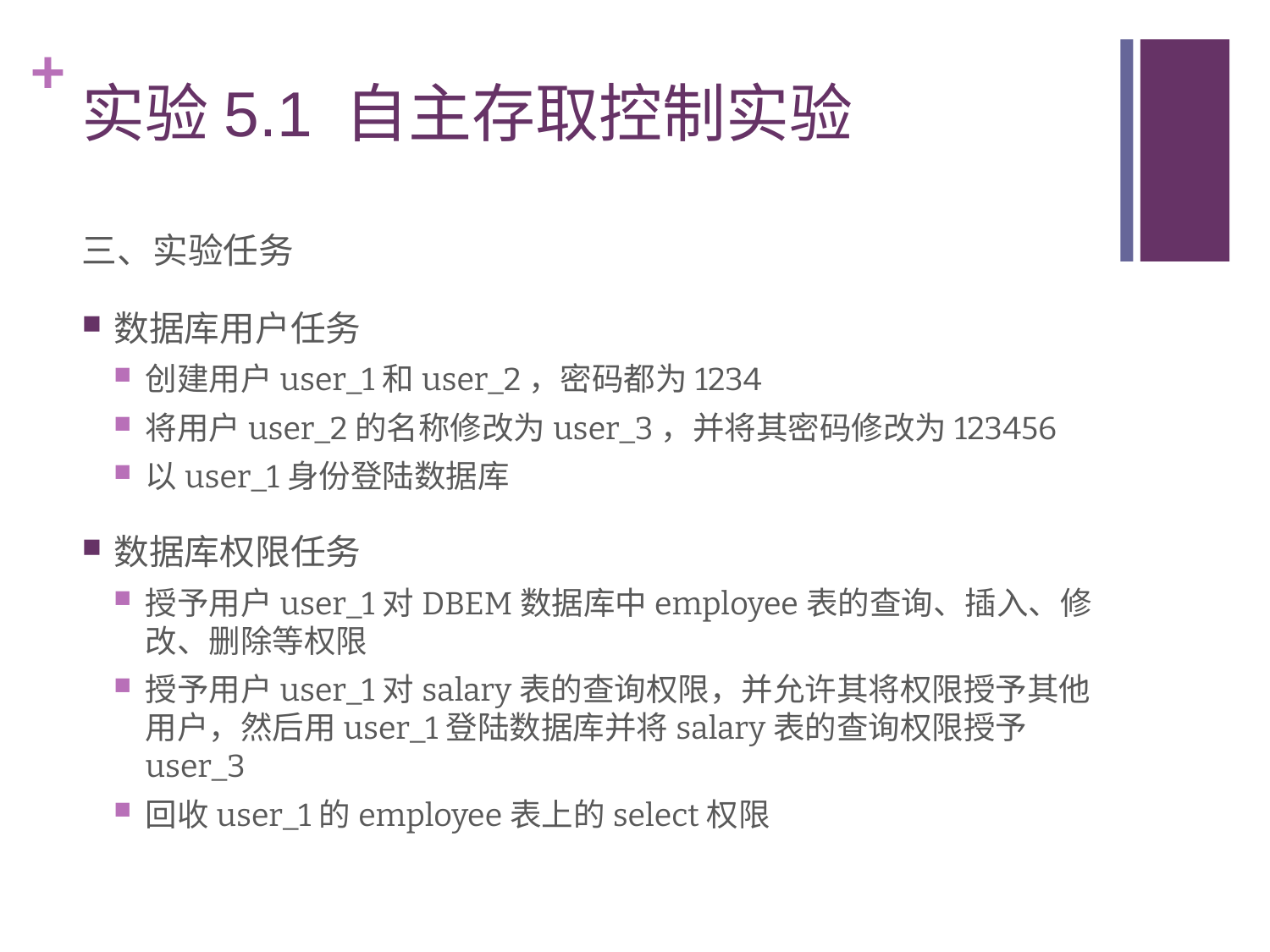

# 实验5.1 自主存取控制实验
三、实验任务
数据库用户任务
创建用户user_1和user_2，密码都为1234
将用户user_2的名称修改为user_3，并将其密码修改为123456
以user_1身份登陆数据库
数据库权限任务
授予用户user_1对DBEM数据库中employee表的查询、插入、修改、删除等权限
授予用户user_1对salary表的查询权限，并允许其将权限授予其他用户，然后用user_1登陆数据库并将salary表的查询权限授予user_3
回收user_1的employee表上的select权限